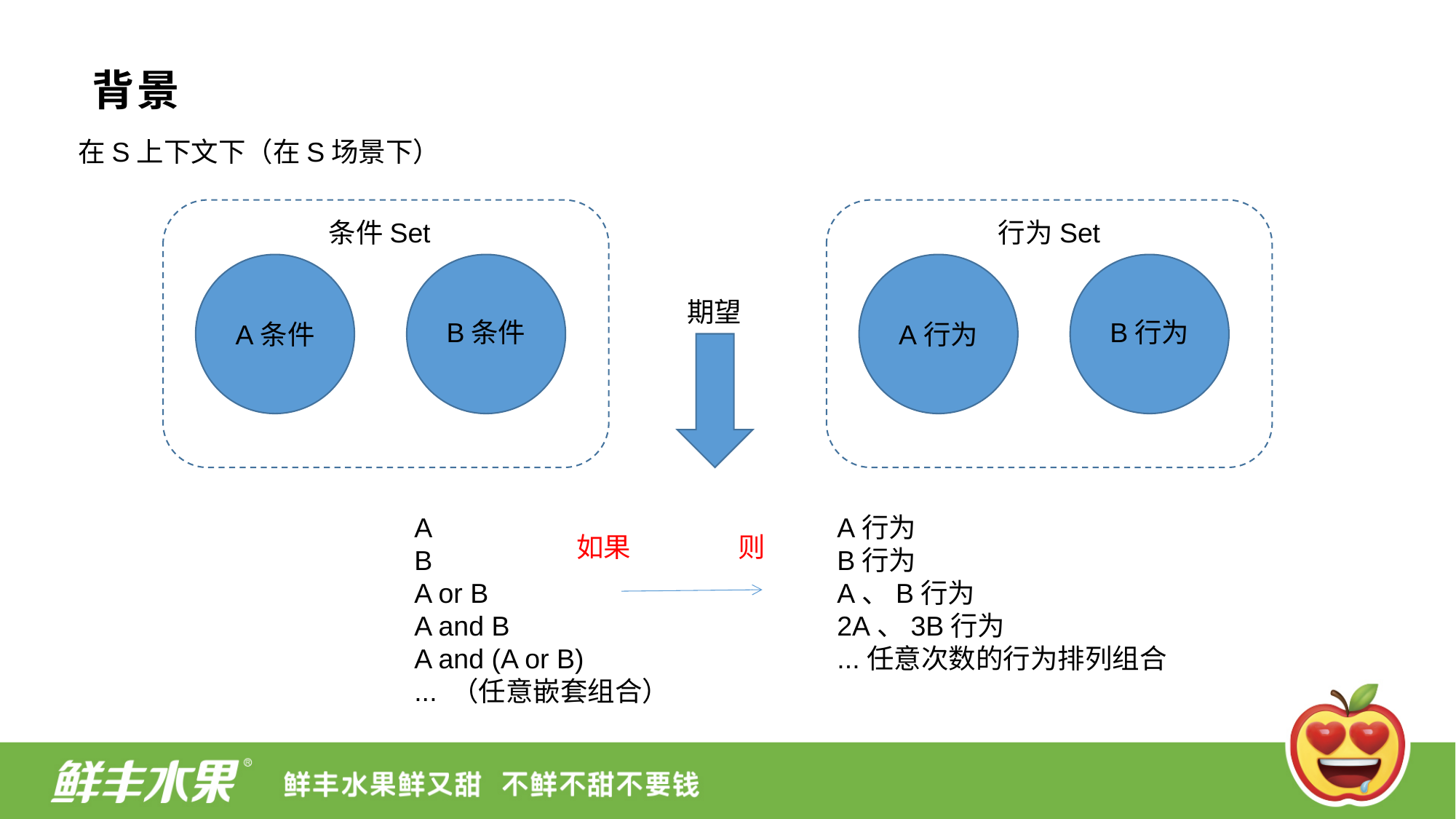

# 背景
在S上下文下（在S场景下）

条件Set
行为Set

期望
B条件
B行为
A条件
A行为

A
B
A or B
A and B
A and (A or B)
... （任意嵌套组合）
A行为
B行为
A、B行为
2A、3B行为
...任意次数的行为排列组合
如果
则